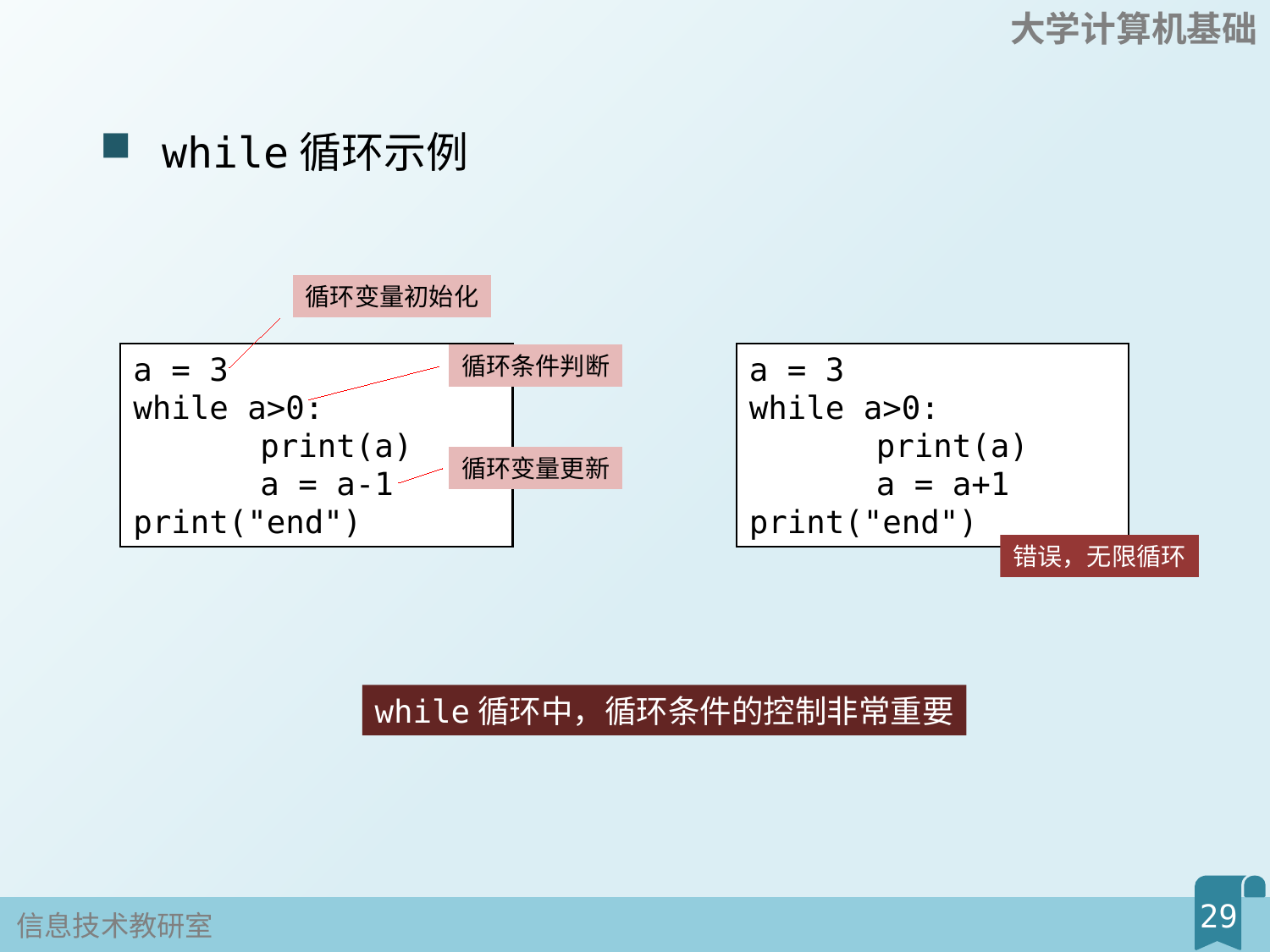

while循环示例
循环变量初始化
a = 3
while a>0:
	print(a)
	a = a-1
print("end")
a = 3
while a>0:
	print(a)
	a = a+1
print("end")
循环条件判断
循环变量更新
错误，无限循环
while循环中，循环条件的控制非常重要
29